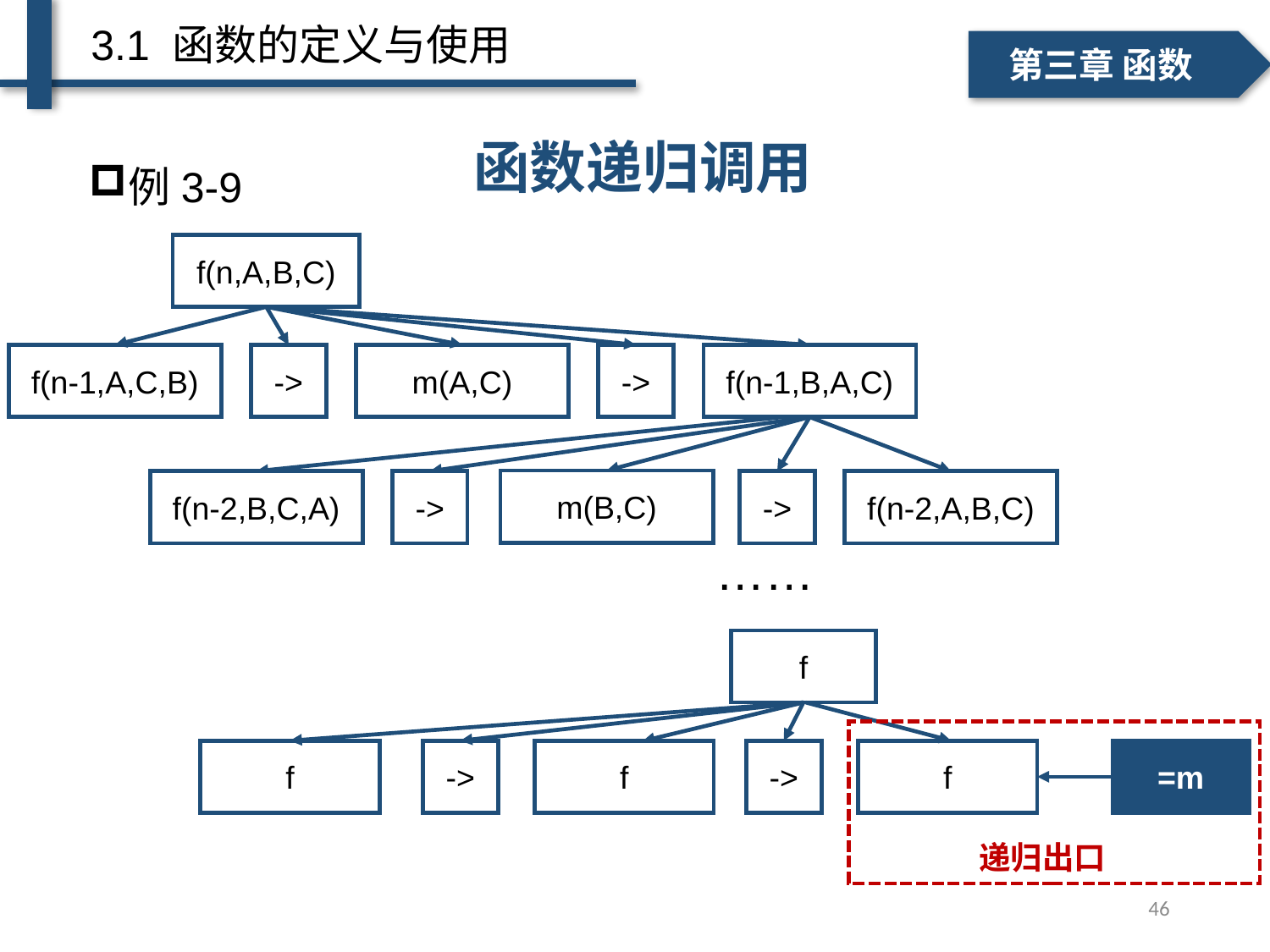

3.1 函数的定义与使用
一、个人简介
二、学术成绩

第三章 函数

函数递归调用
例3-9
f(n,A,B,C)
f(n-1,A,C,B)
->
m(A,C)
->
f(n-1,B,A,C)
m(B,C)
f(n-2,B,C,A)
->
->
f(n-2,A,B,C)
……
f

f
->
f
->
f
=m
递归出口
46